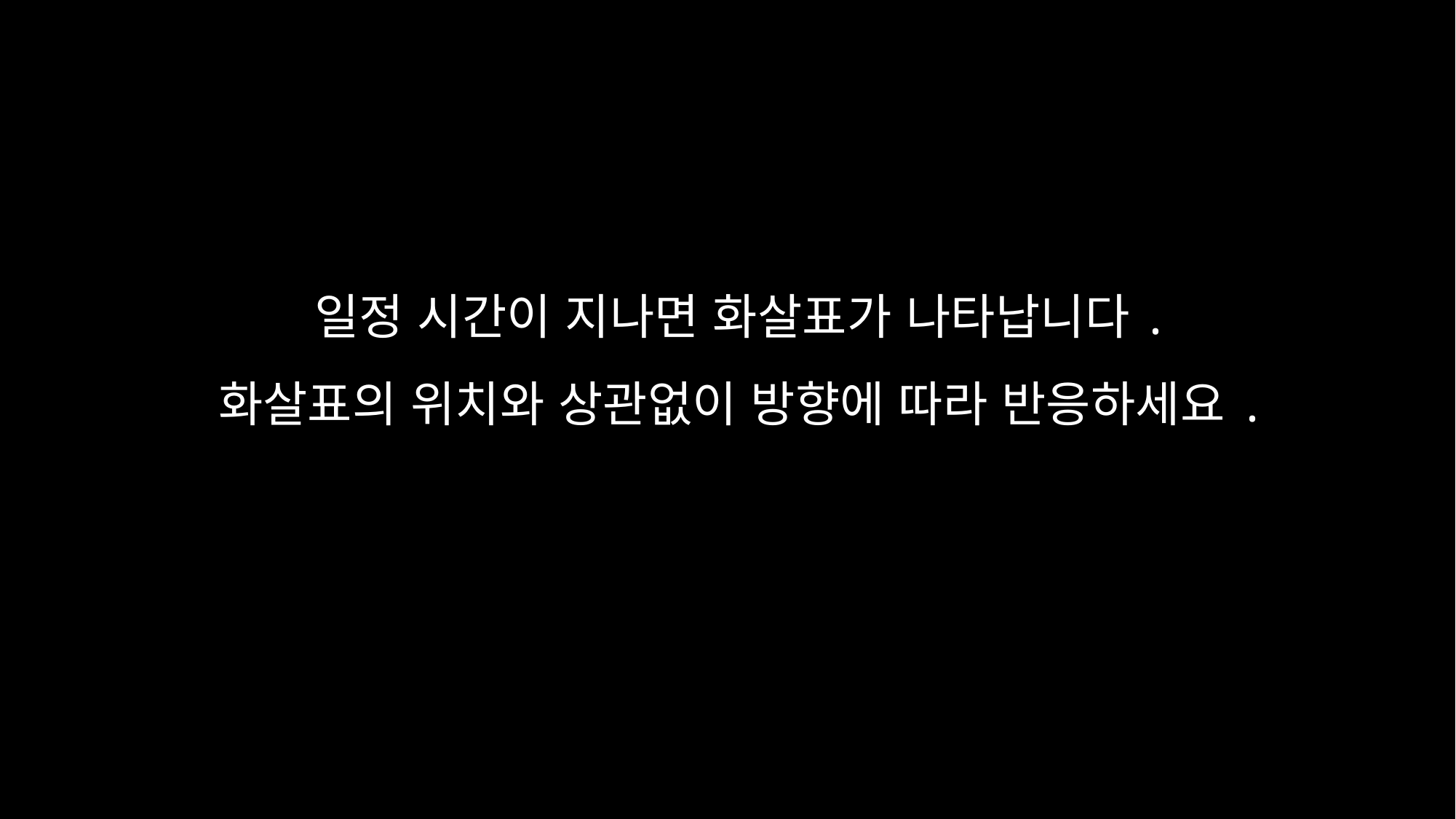

일정 시간이 지나면 화살표가 나타납니다.
화살표의 위치와 상관없이 방향에 따라 반응하세요.